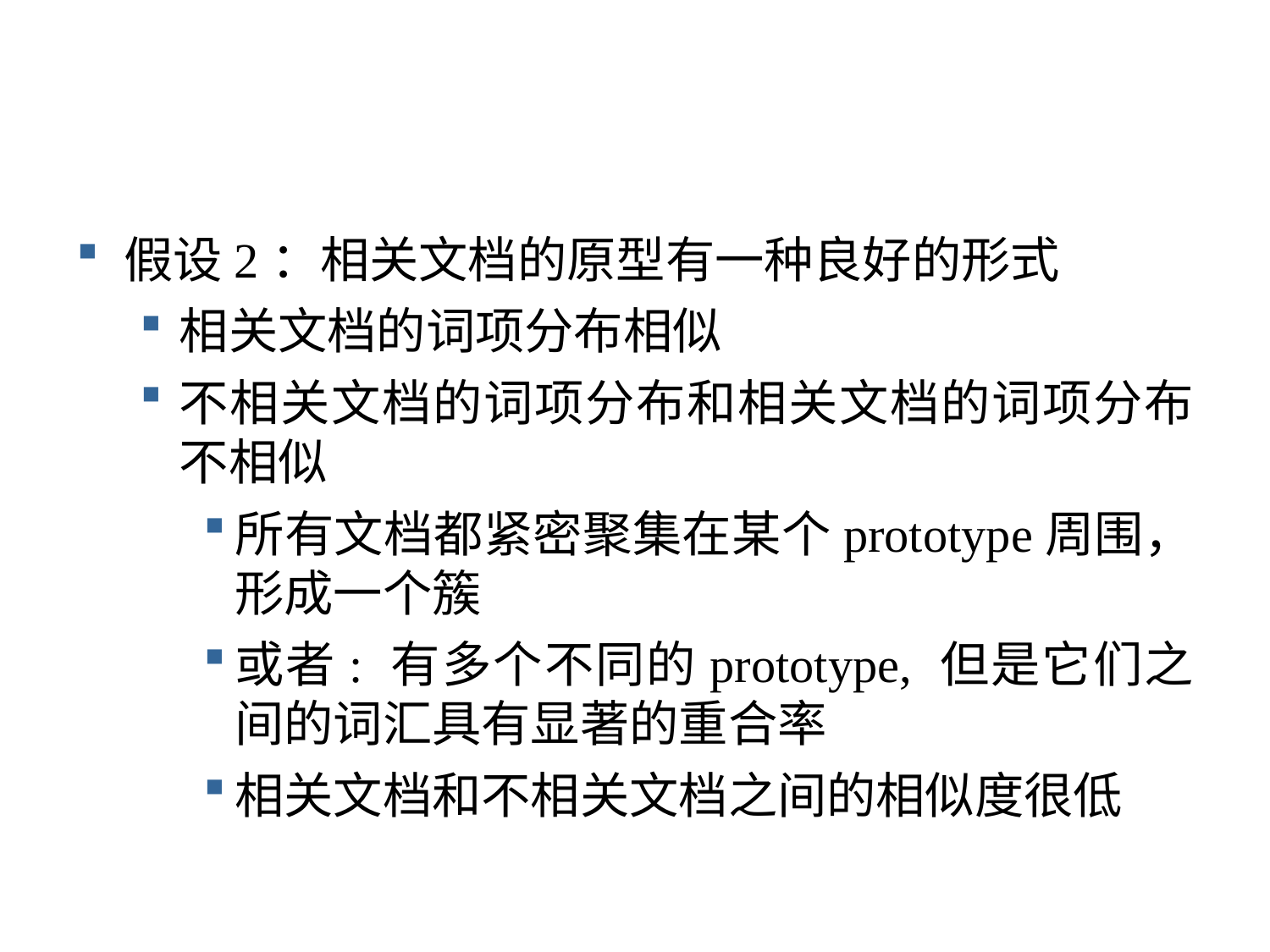

#
假设2：相关文档的原型有一种良好的形式
相关文档的词项分布相似
不相关文档的词项分布和相关文档的词项分布不相似
所有文档都紧密聚集在某个prototype周围，形成一个簇
或者: 有多个不同的prototype, 但是它们之间的词汇具有显著的重合率
相关文档和不相关文档之间的相似度很低